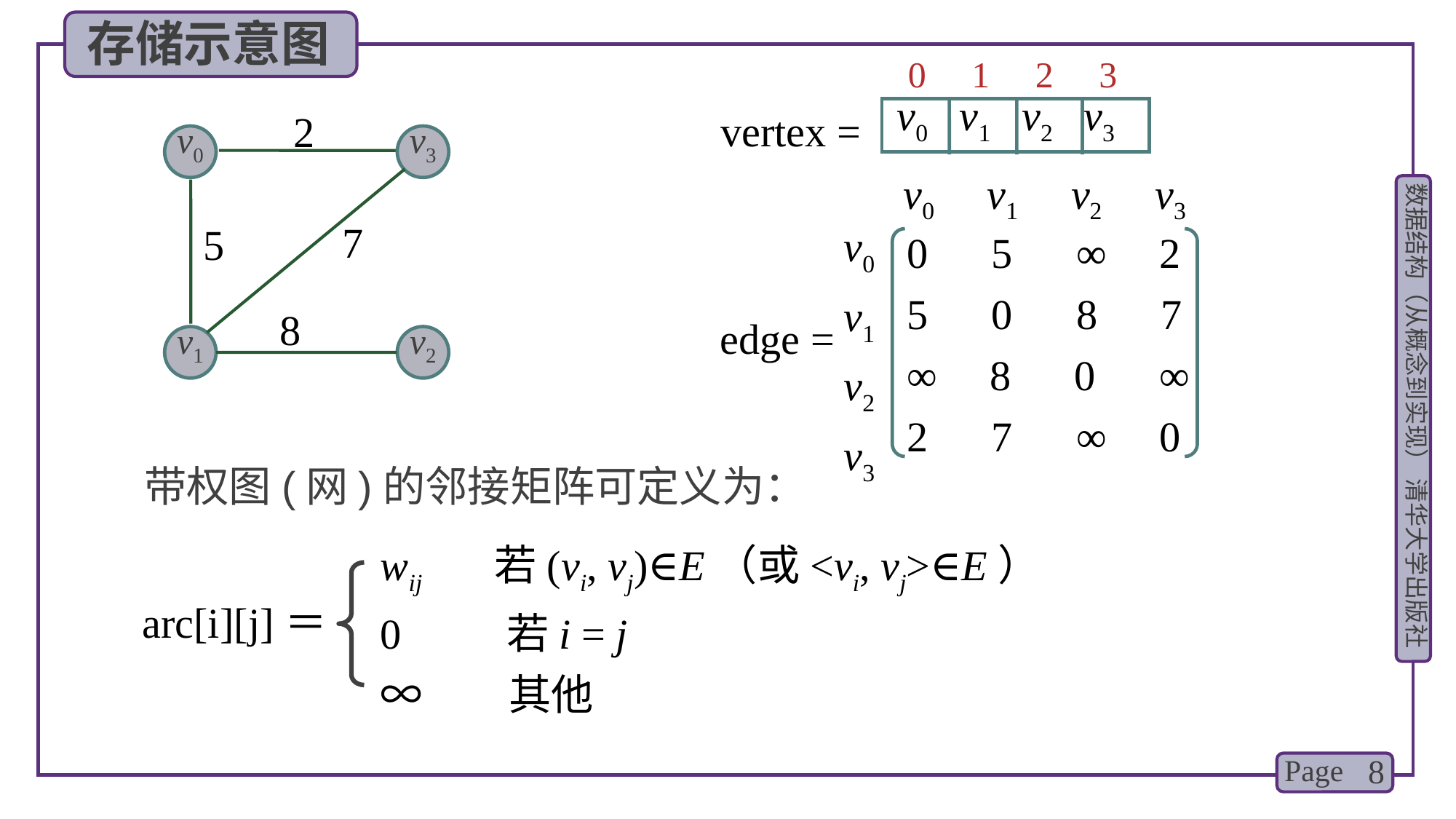

存储示意图

0     1     2     3
v0   v1     v2     v3

vertex =
2
7
5
8
v0
v3

v1
v2

v0     v1     v2     v3
v0
v1
v2
v3
0      5      ∞     2
5      0      8      7
∞     8      0      ∞
2      7      ∞     0

edge =
带权图(网)的邻接矩阵可定义为：
wij          若(vi, vj)∈E（或<vi, vj>∈E）
0         若i = j
∞        其他

arc[i][j]＝